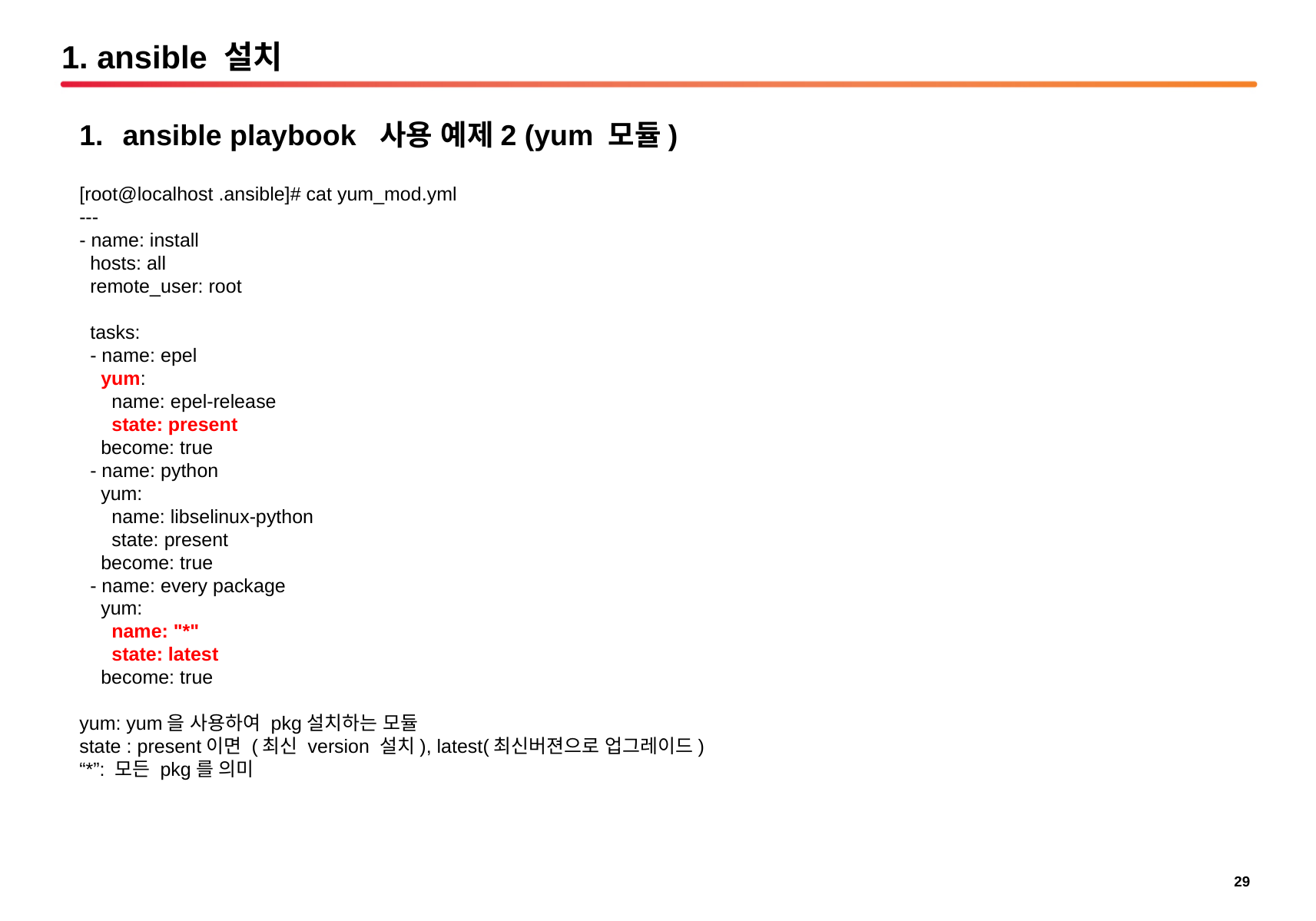

# 1. ansible 설치
ansible playbook  사용 예제2 (yum 모듈)

[root@localhost .ansible]# cat yum_mod.yml
---
- name: install
  hosts: all
  remote_user: root

  tasks:
  - name: epel
    yum:
      name: epel-release
      state: present
    become: true
  - name: python
    yum:
      name: libselinux-python
      state: present
    become: true
  - name: every package
    yum:
      name: "*"
      state: latest
    become: true

yum: yum을 사용하여 pkg설치하는 모듈
state : present이면 (최신 version 설치), latest(최신버젼으로 업그레이드)
“*”: 모든 pkg를 의미